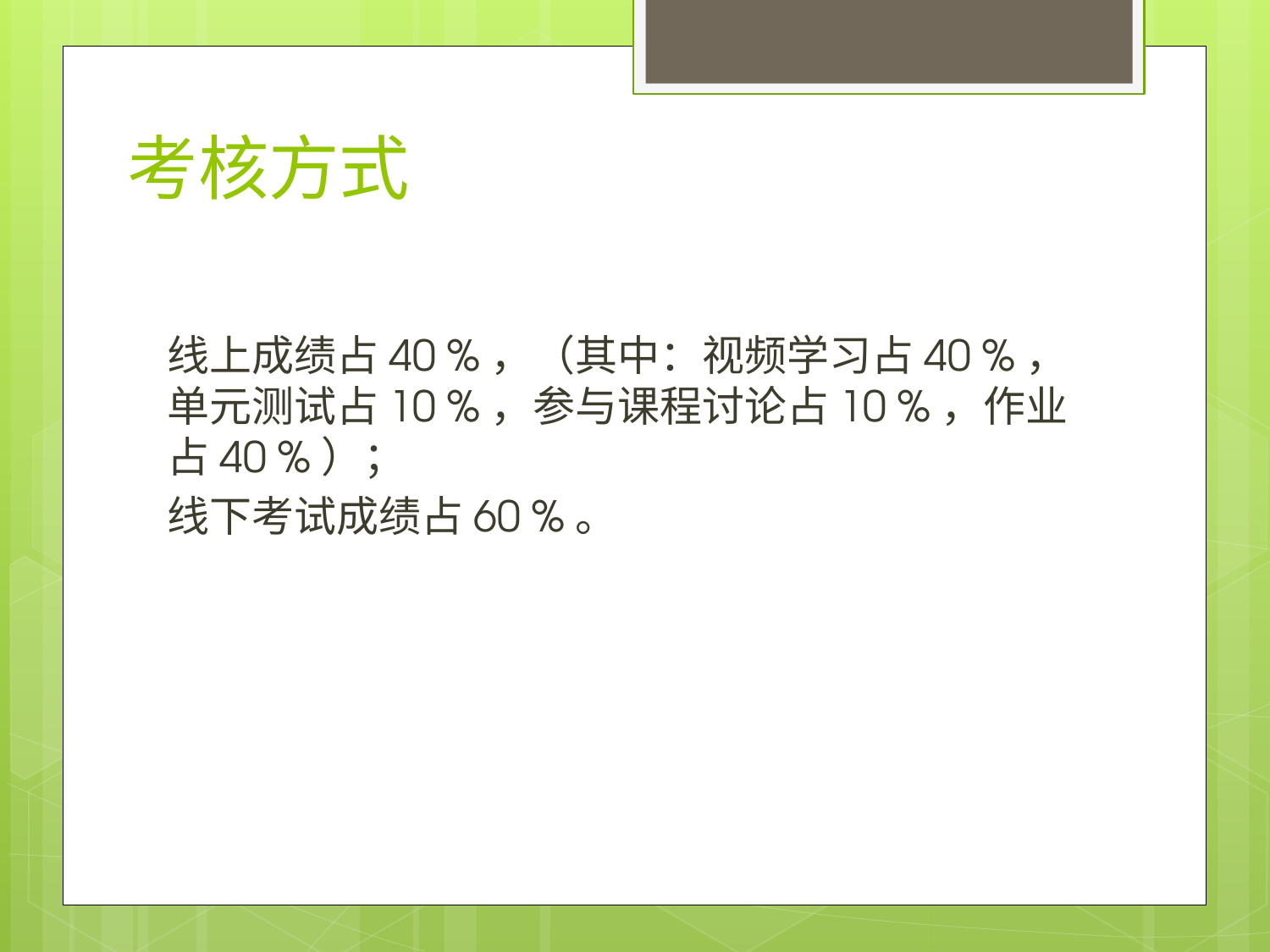

# 考核方式
线上成绩占40 %，（其中：视频学习占40 %， 单元测试占10 %，参与课程讨论占10 %，作业占40 %）；
线下考试成绩占60 %。